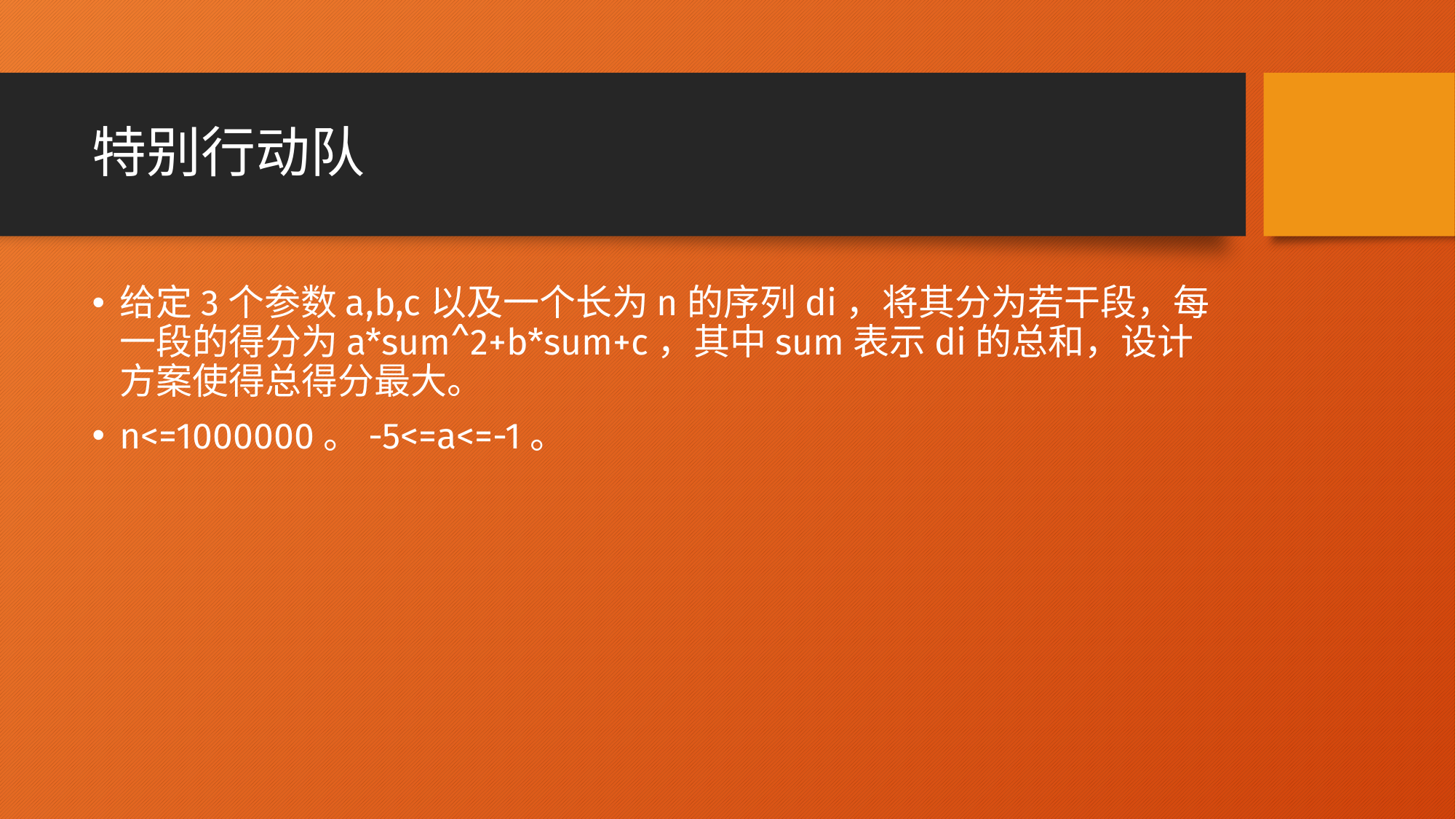

# 特别行动队
给定3个参数a,b,c以及一个长为n的序列di，将其分为若干段，每一段的得分为a*sum^2+b*sum+c，其中sum表示di的总和，设计方案使得总得分最大。
n<=1000000。-5<=a<=-1。